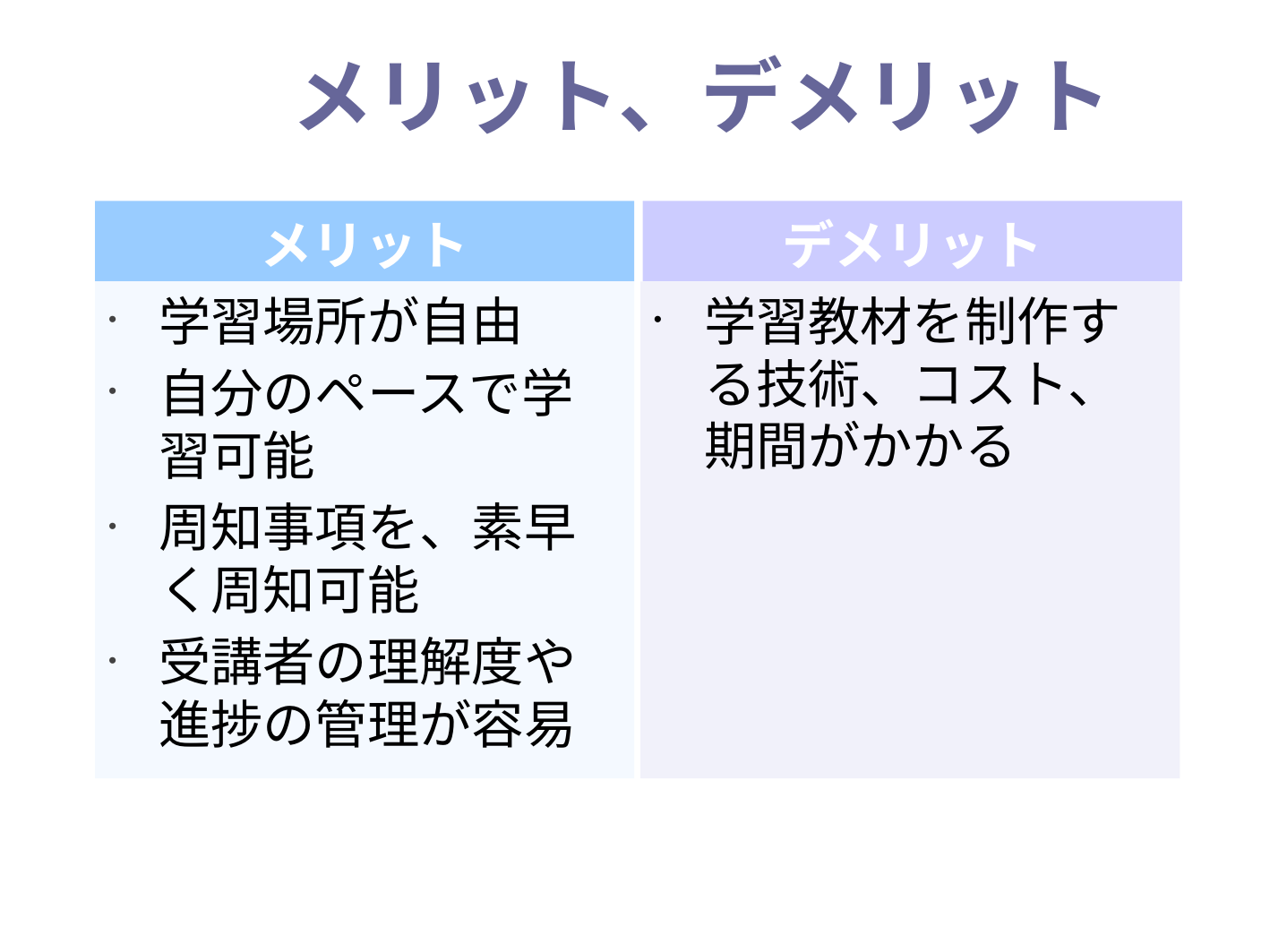

# メリット、デメリット
メリット
デメリット
学習場所が自由
自分のペースで学習可能
周知事項を、素早く周知可能
受講者の理解度や進捗の管理が容易
学習教材を制作する技術、コスト、期間がかかる